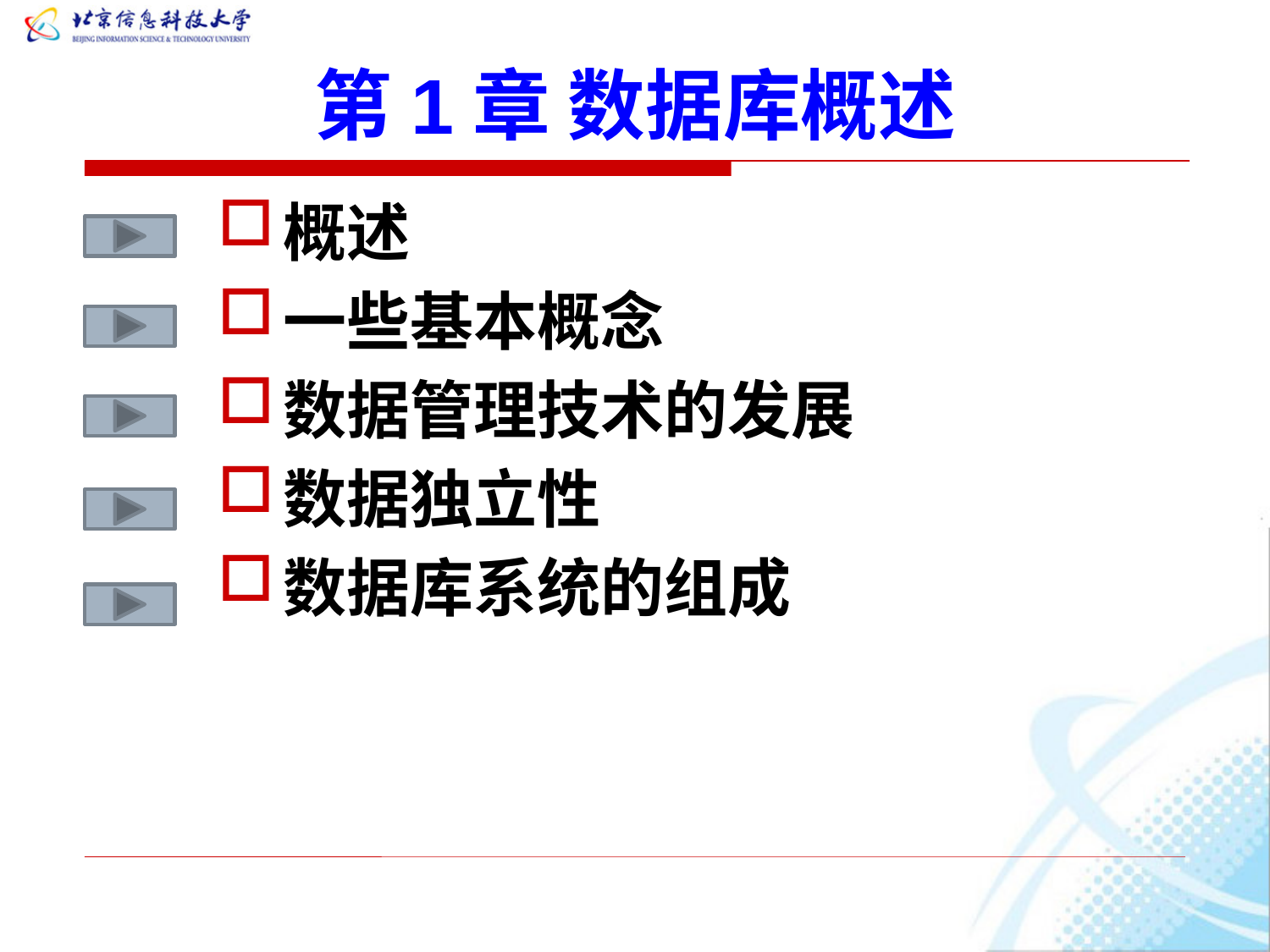

# 第1章 数据库概述
概述
一些基本概念
数据管理技术的发展
数据独立性
数据库系统的组成